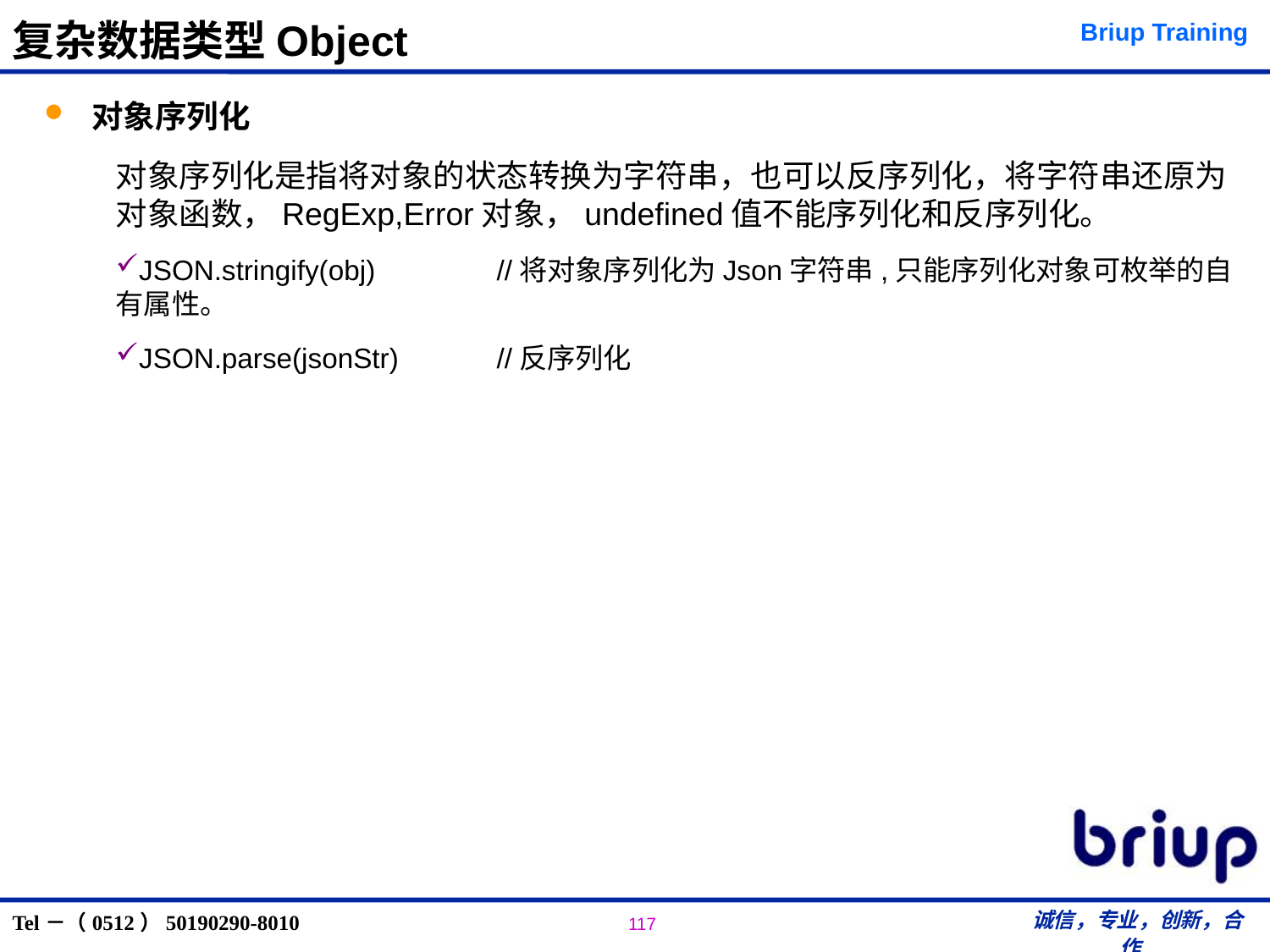

# 复杂数据类型Object

  对象序列化
对象序列化是指将对象的状态转换为字符串，也可以反序列化，将字符串还原为对象函数，RegExp,Error对象，undefined值不能序列化和反序列化。
JSON.stringify(obj) 	//将对象序列化为Json字符串,只能序列化对象可枚举的自有属性。
JSON.parse(jsonStr)	//反序列化